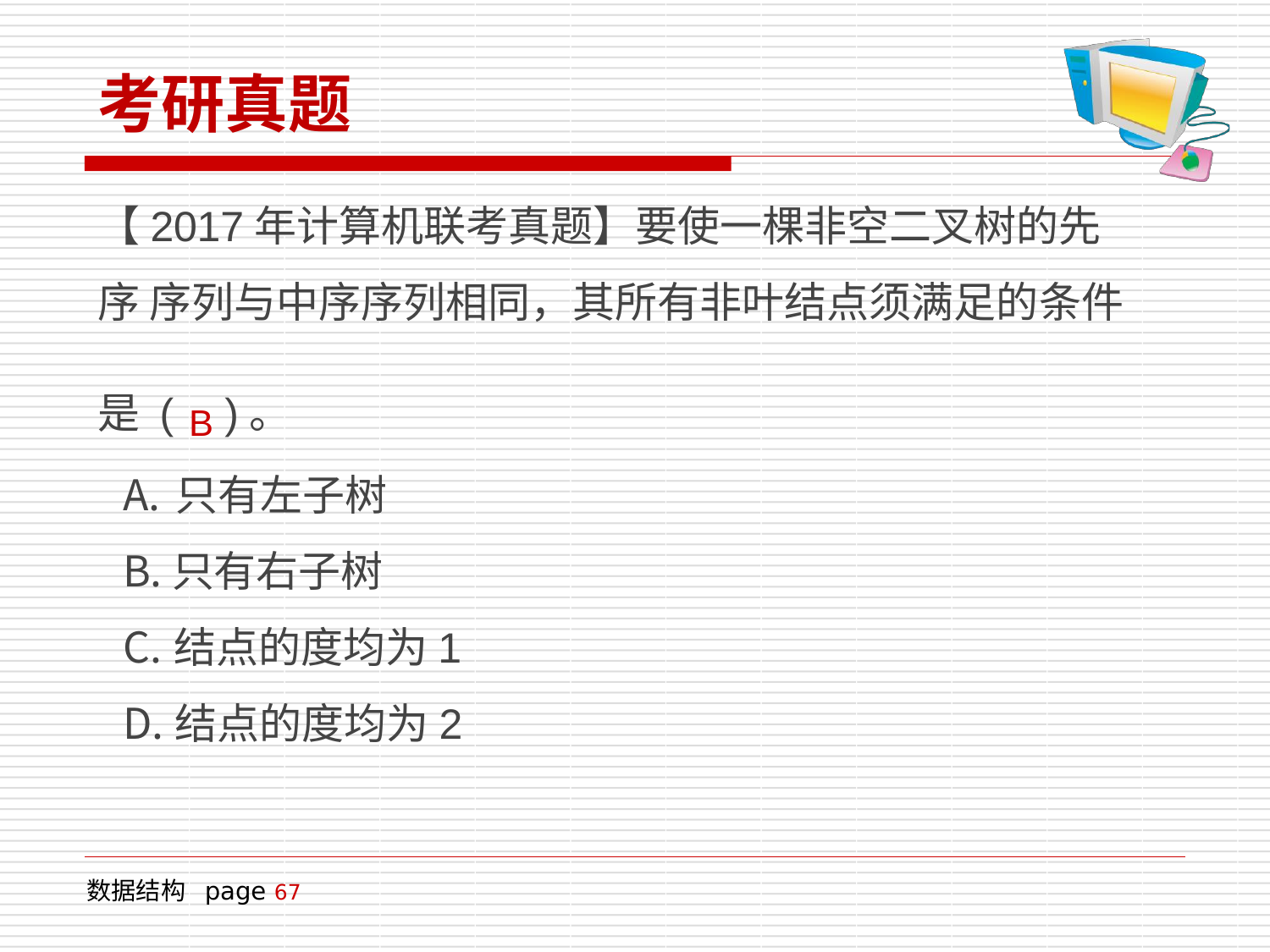

# 考研真题

【2017年计算机联考真题】要使一棵非空二叉树的先序 序列与中序序列相同，其所有非叶结点须满足的条件是 (	B	)。
只有左子树
只有右子树
结点的度均为1
结点的度均为2

数据结构 page 67